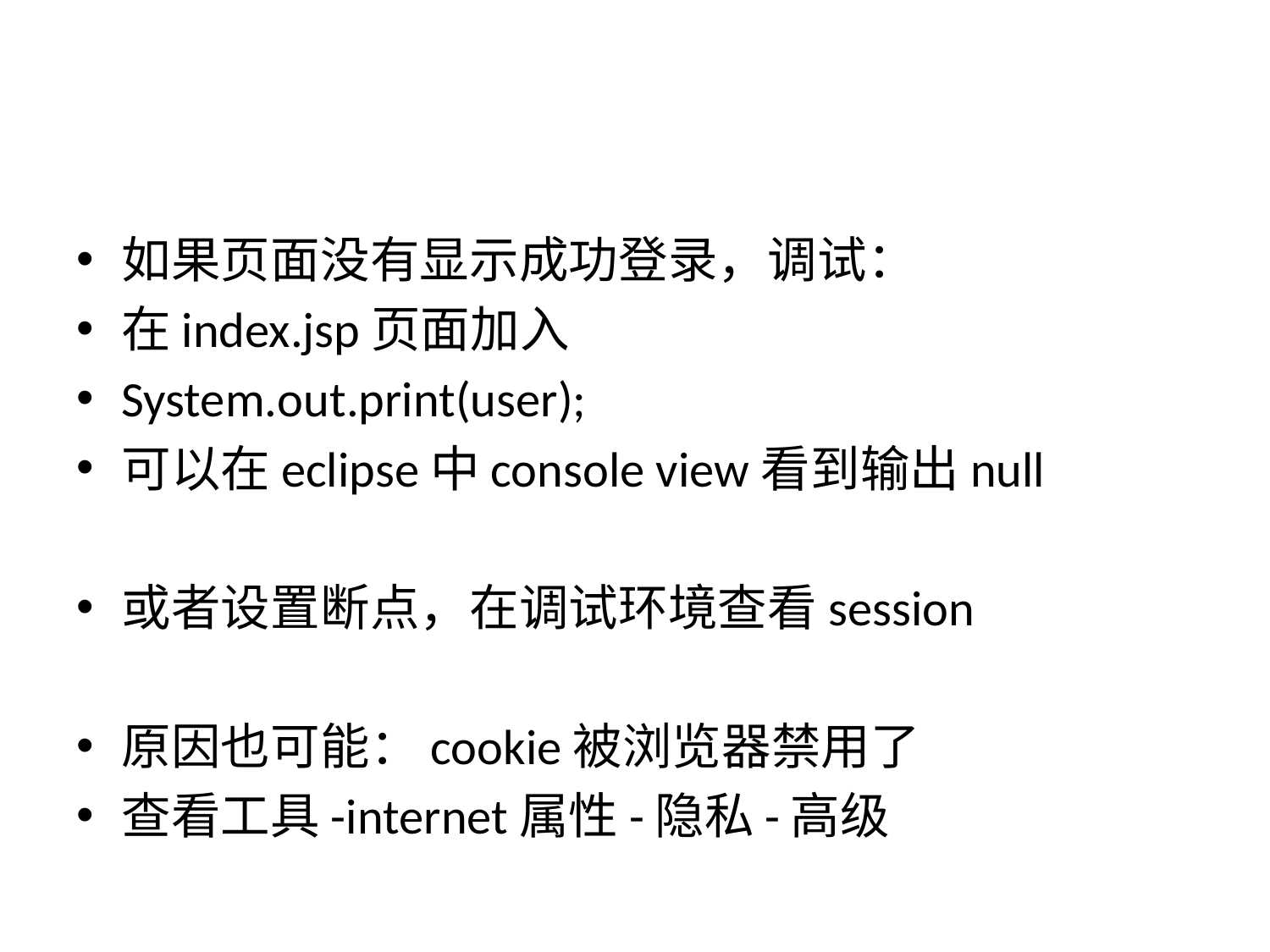

#
如果页面没有显示成功登录，调试：
在index.jsp页面加入
System.out.print(user);
可以在eclipse中console view看到输出null

或者设置断点，在调试环境查看session

原因也可能：cookie被浏览器禁用了
查看工具-internet属性-隐私-高级